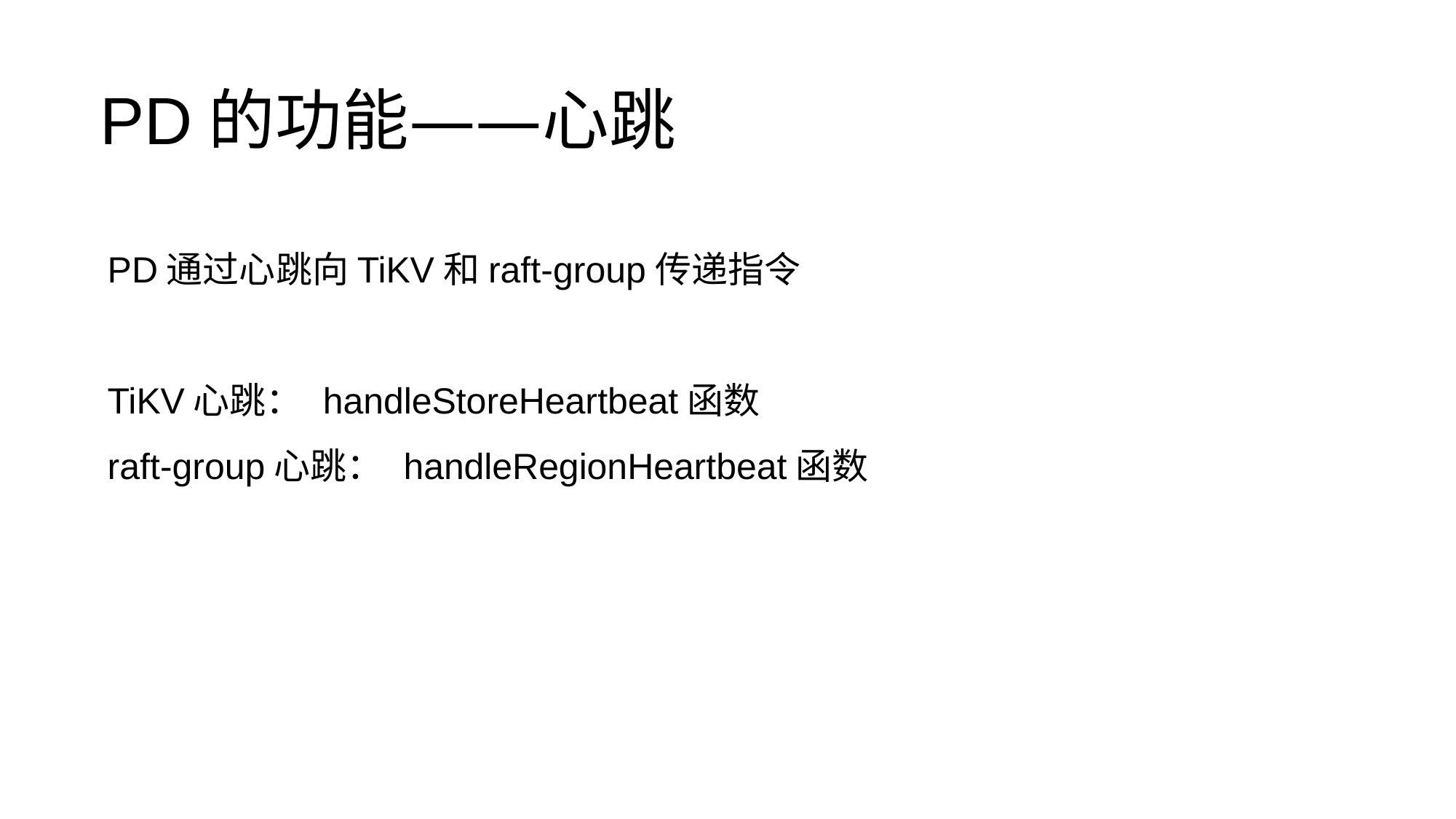

# PD的功能——心跳
PD通过心跳向TiKV和raft-group传递指令

TiKV心跳： handleStoreHeartbeat函数
raft-group心跳： handleRegionHeartbeat函数